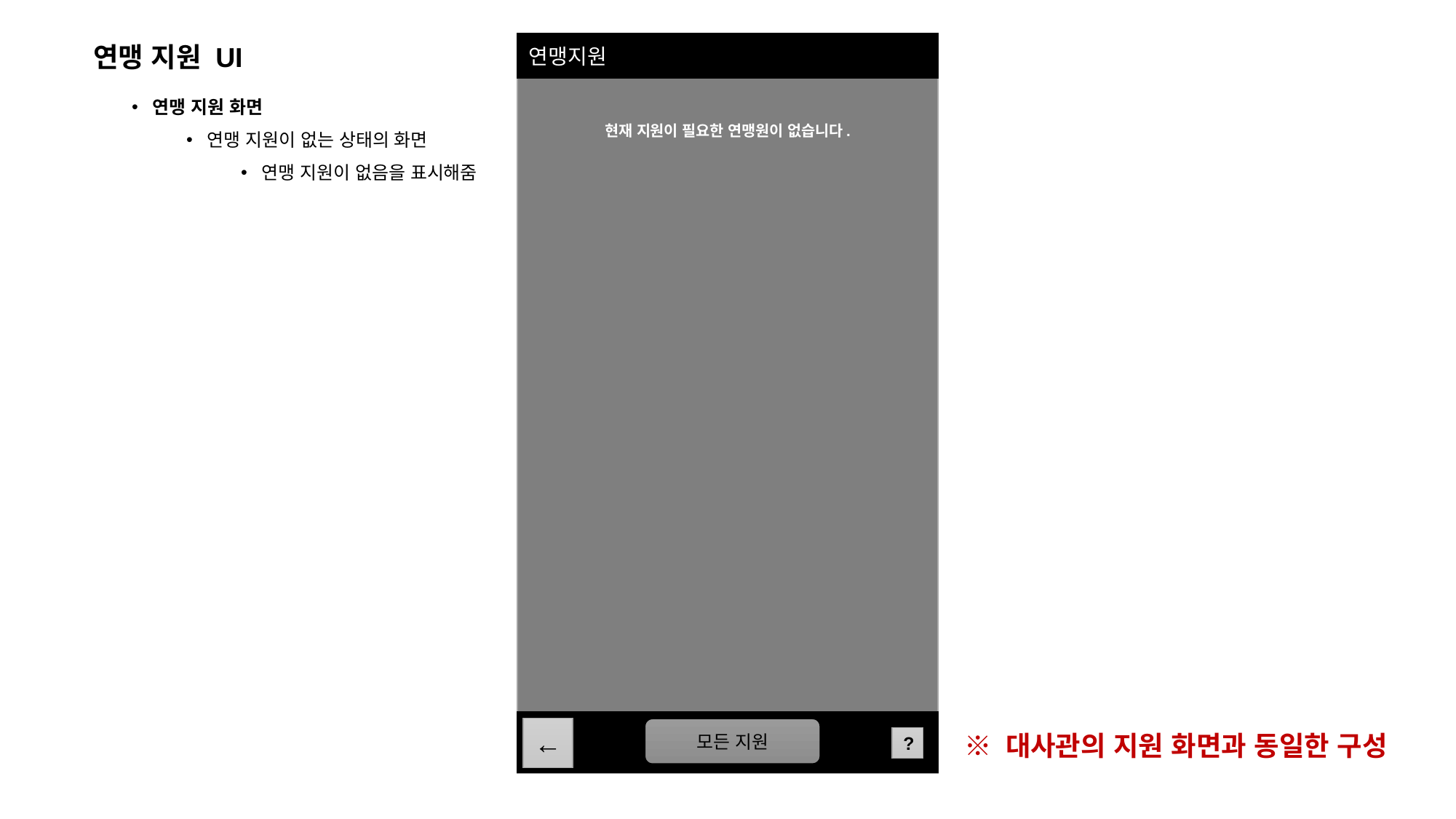

현재 지원이 필요한 연맹원이 없습니다.

연맹지원
연맹 지원 UI
연맹 지원 화면
연맹 지원이 없는 상태의 화면
연맹 지원이 없음을 표시해줌

←
모든 지원
※ 대사관의 지원 화면과 동일한 구성
?